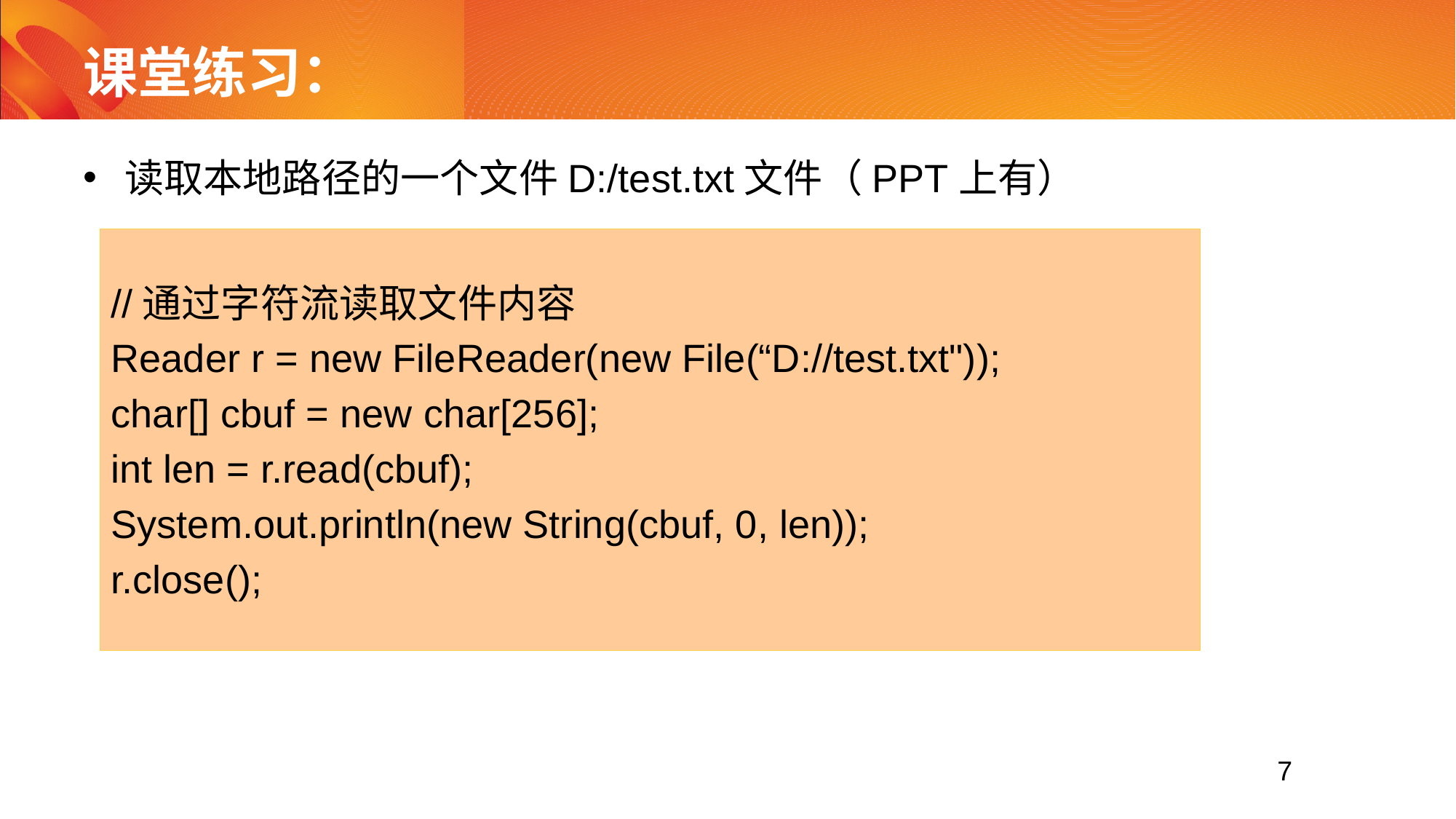

# 课堂练习：
读取本地路径的一个文件D:/test.txt文件（PPT上有）
//通过字符流读取文件内容
Reader r = new FileReader(new File(“D://test.txt"));
char[] cbuf = new char[256];
int len = r.read(cbuf);
System.out.println(new String(cbuf, 0, len));
r.close();